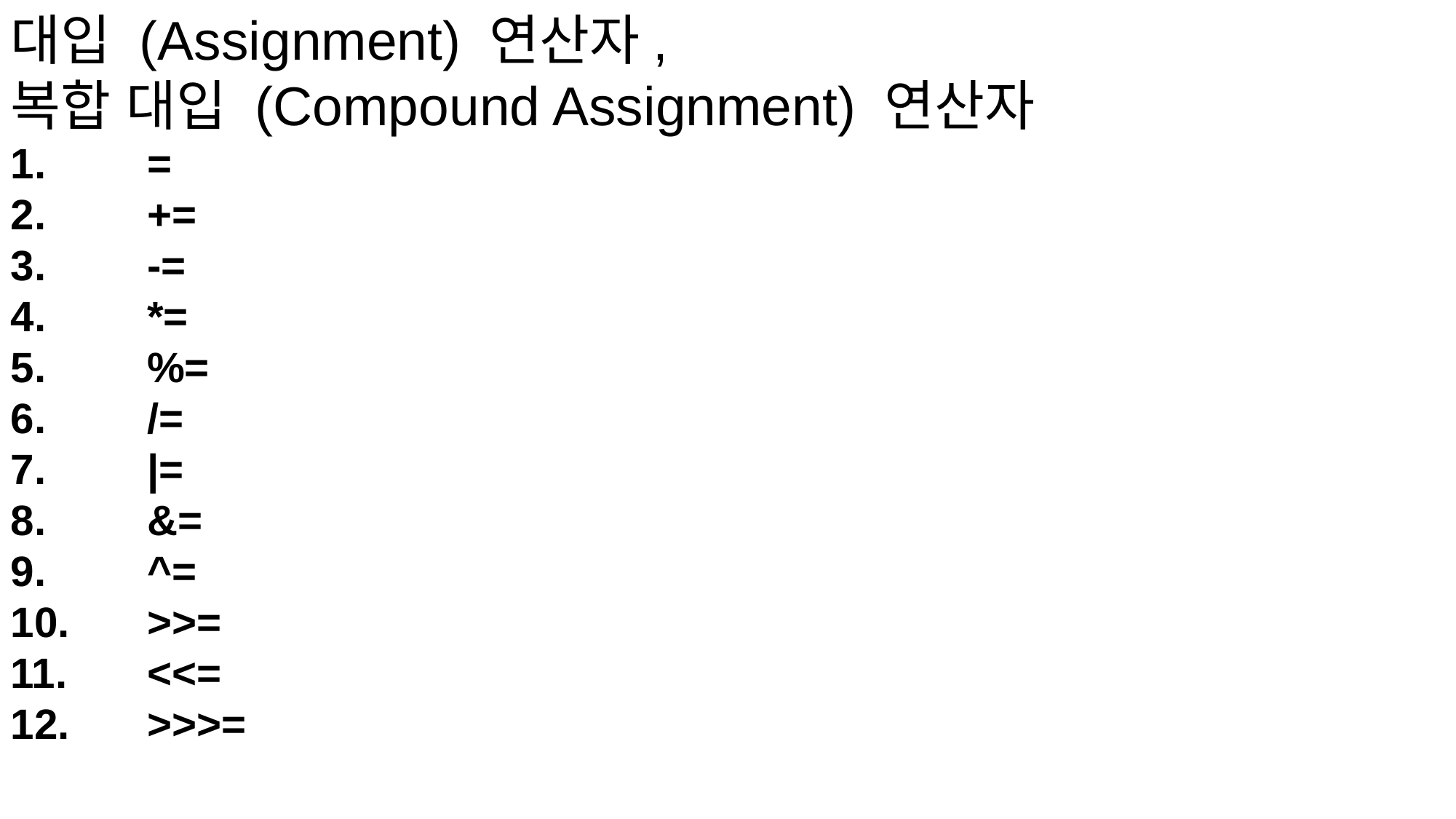

대입 (Assignment) 연산자,
복합 대입 (Compound Assignment) 연산자
=
+=
-=
*=
%=
/=
|=
&=
^=
>>=
<<=
>>>=